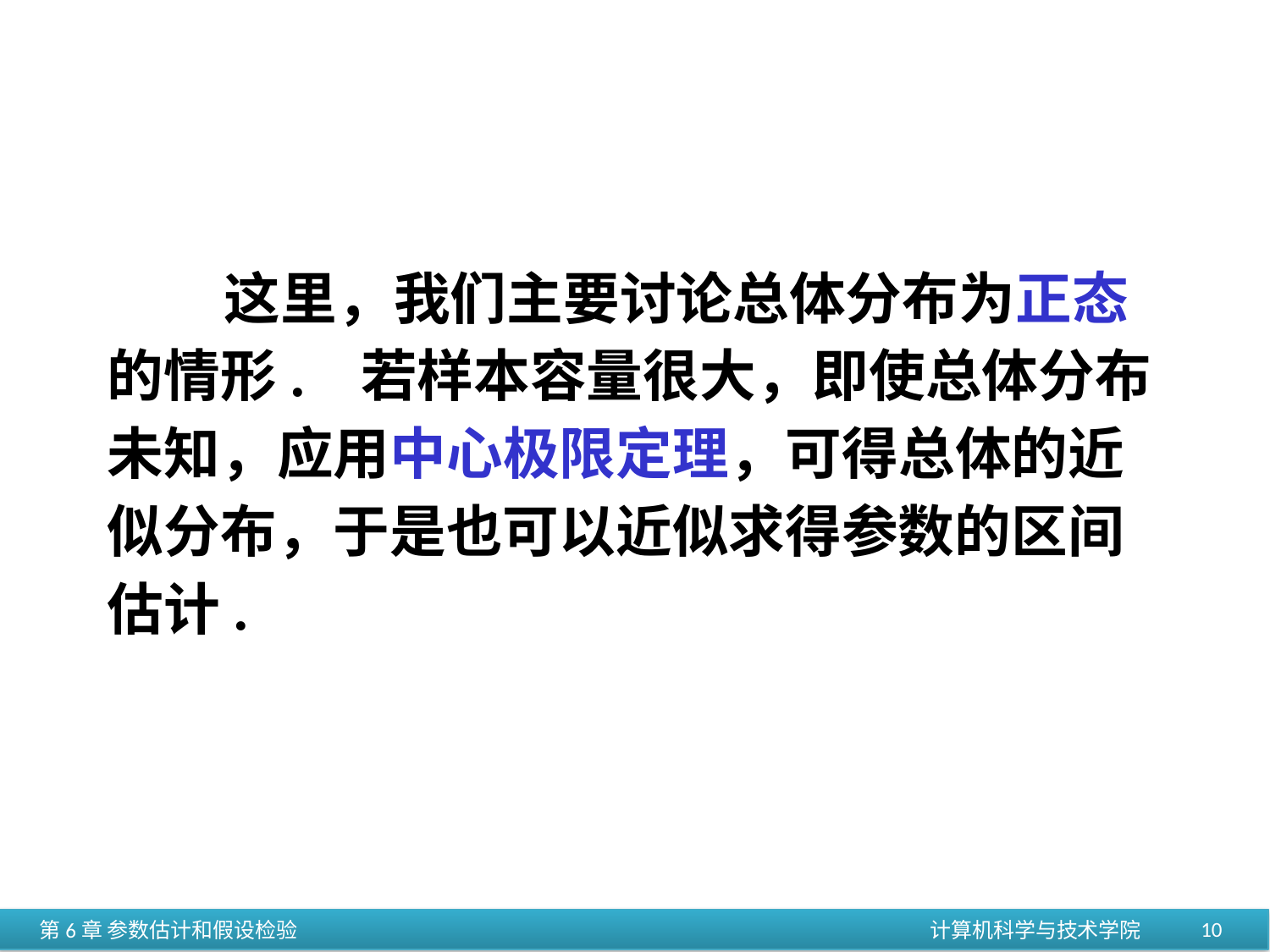

这里，我们主要讨论总体分布为正态的情形.   若样本容量很大，即使总体分布未知，应用中心极限定理，可得总体的近似分布，于是也可以近似求得参数的区间估计.